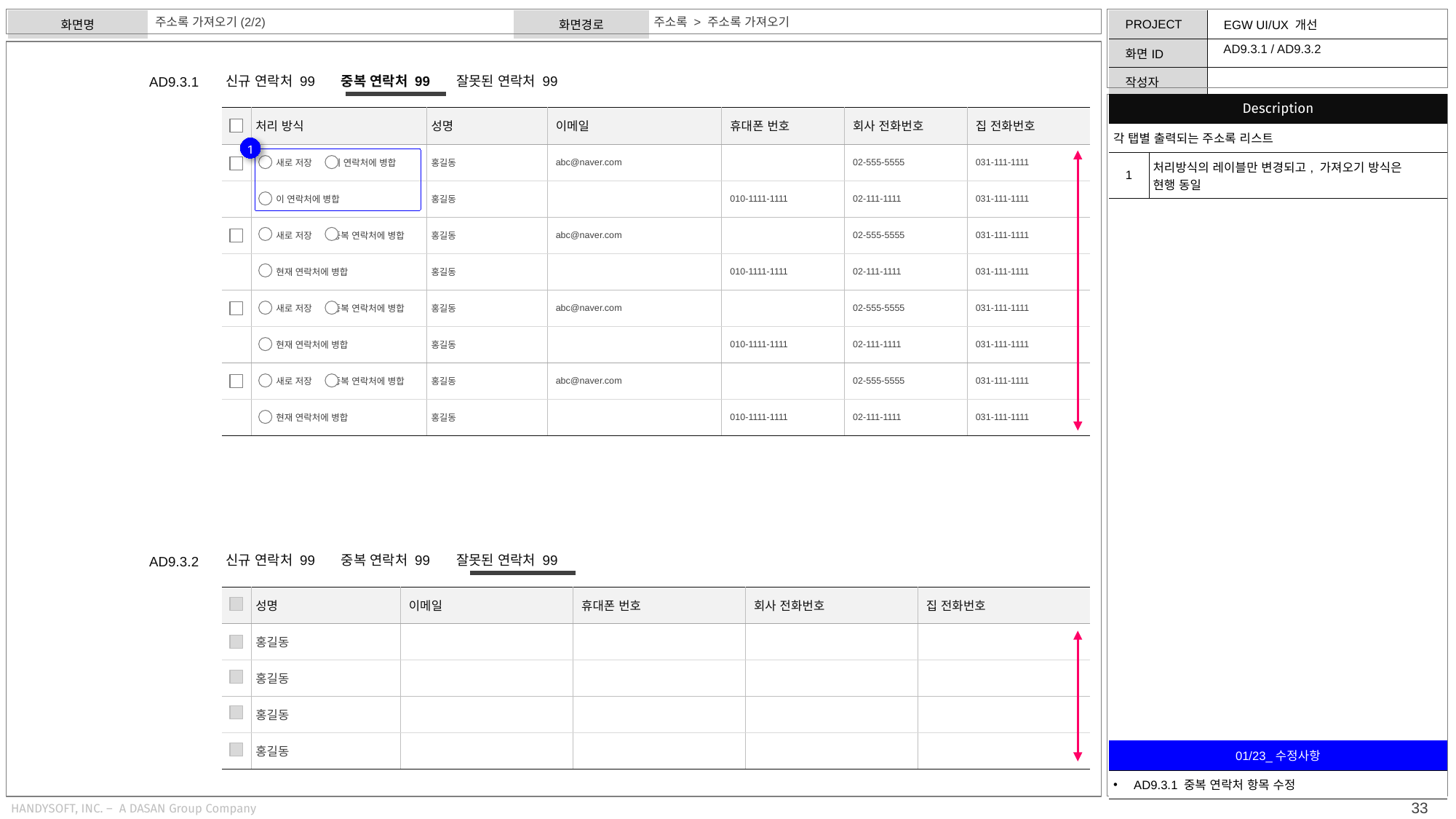

주소록 > 주소록 가져오기
주소록 가져오기(2/2)
AD9.3.1 / AD9.3.2
신규 연락처 99      중복 연락처 99      잘못된 연락처 99
AD9.3.1
| Description |  |
| --- | --- |
| 각 탭별 출력되는 주소록 리스트 |  |
| 1 | 처리방식의 레이블만 변경되고, 가져오기 방식은 현행 동일 |
|  | 처리 방식 | 성명 | 이메일 | 휴대폰 번호 | 회사 전화번호 | 집 전화번호 |
| --- | --- | --- | --- | --- | --- | --- |
|  | 새로 저장 이 연락처에 병합 | 홍길동 | abc@naver.com |  | 02-555-5555 | 031-111-1111 |
|  | 이 연락처에 병합 | 홍길동 |  | 010-1111-1111 | 02-111-1111 | 031-111-1111 |
|  | 새로 저장 중복 연락처에 병합 | 홍길동 | abc@naver.com |  | 02-555-5555 | 031-111-1111 |
|  | 현재 연락처에 병합 | 홍길동 |  | 010-1111-1111 | 02-111-1111 | 031-111-1111 |
|  | 새로 저장 중복 연락처에 병합 | 홍길동 | abc@naver.com |  | 02-555-5555 | 031-111-1111 |
|  | 현재 연락처에 병합 | 홍길동 |  | 010-1111-1111 | 02-111-1111 | 031-111-1111 |
|  | 새로 저장 중복 연락처에 병합 | 홍길동 | abc@naver.com |  | 02-555-5555 | 031-111-1111 |
|  | 현재 연락처에 병합 | 홍길동 |  | 010-1111-1111 | 02-111-1111 | 031-111-1111 |

1

신규 연락처 99      중복 연락처 99      잘못된 연락처 99
AD9.3.2
|  | 성명 | 이메일 | 휴대폰 번호 | 회사 전화번호 | 집 전화번호 |
| --- | --- | --- | --- | --- | --- |
|  | 홍길동 |  |  |  |  |
|  | 홍길동 |  |  |  |  |
|  | 홍길동 |  |  |  |  |
|  | 홍길동 |  |  |  |  |

| 01/23\_수정사항 |
| --- |
| AD9.3.1 중복 연락처 항목 수정 |